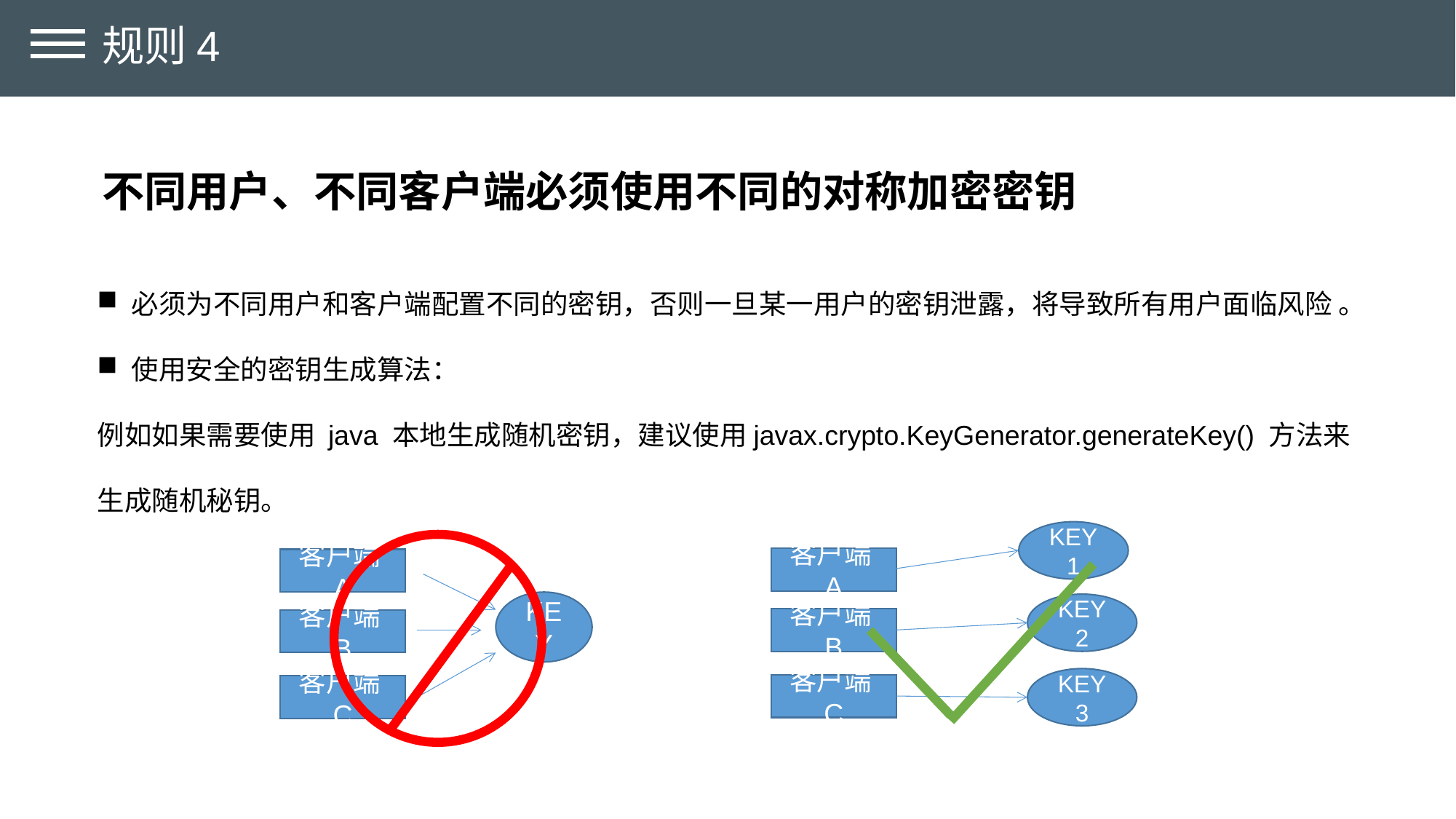

规则4
不同用户、不同客户端必须使用不同的对称加密密钥
必须为不同用户和客户端配置不同的密钥，否则一旦某一用户的密钥泄露，将导致所有用户面临风险 。
使用安全的密钥生成算法：
例如如果需要使用 java 本地生成随机密钥，建议使用javax.crypto.KeyGenerator.generateKey() 方法来生成随机秘钥。
KEY1

客户端A
客户端A
KEY
KEY2
客户端B
客户端B
KEY3
客户端C
客户端C